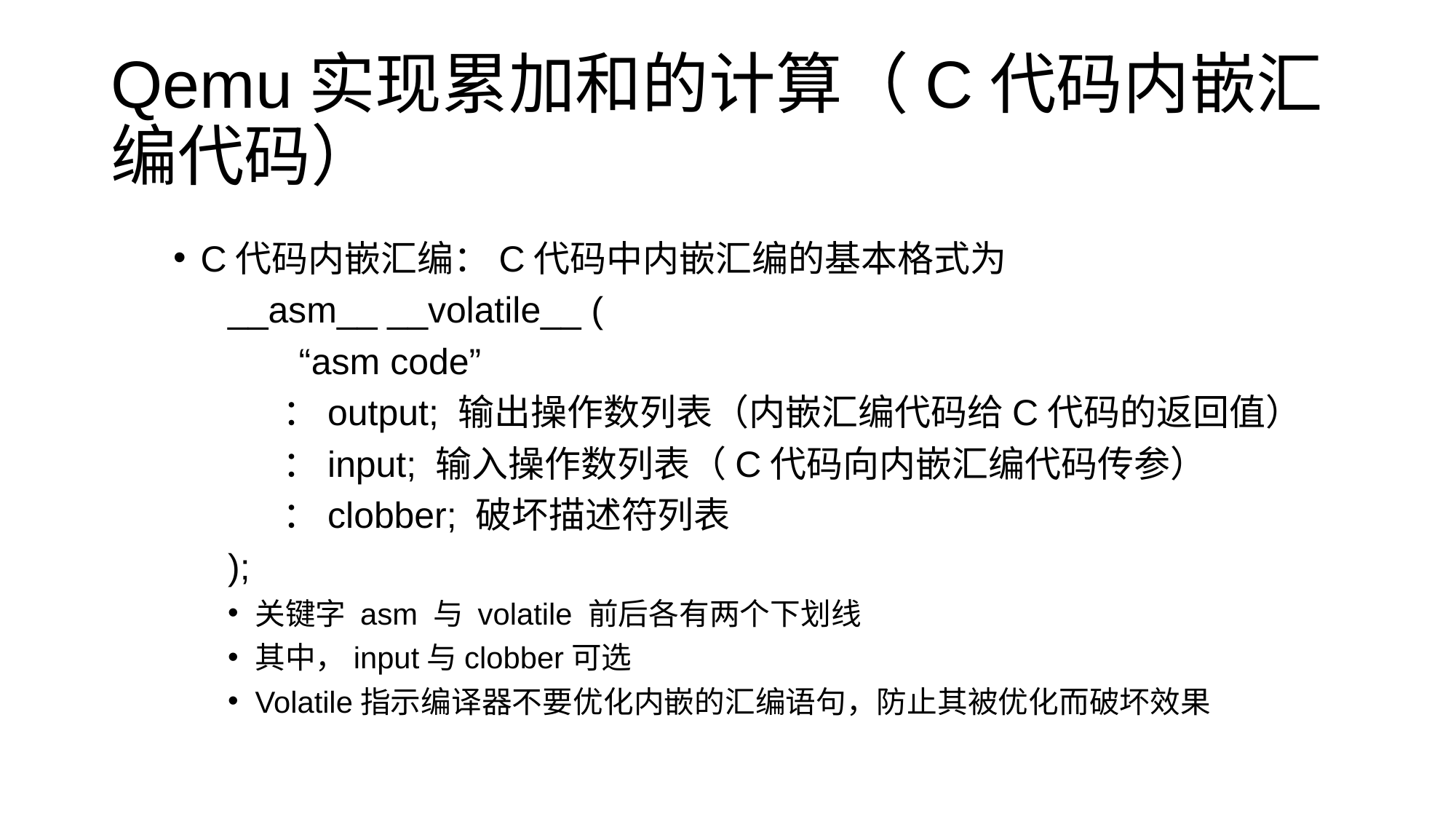

# Qemu实现累加和的计算（C代码内嵌汇编代码）
C代码内嵌汇编：C代码中内嵌汇编的基本格式为
__asm__ __volatile__ (
       “asm code”
：output; 输出操作数列表（内嵌汇编代码给C代码的返回值）
：input; 输入操作数列表（C代码向内嵌汇编代码传参）
：clobber; 破坏描述符列表
);
关键字 asm 与 volatile 前后各有两个下划线
其中，input与clobber可选
Volatile指示编译器不要优化内嵌的汇编语句，防止其被优化而破坏效果